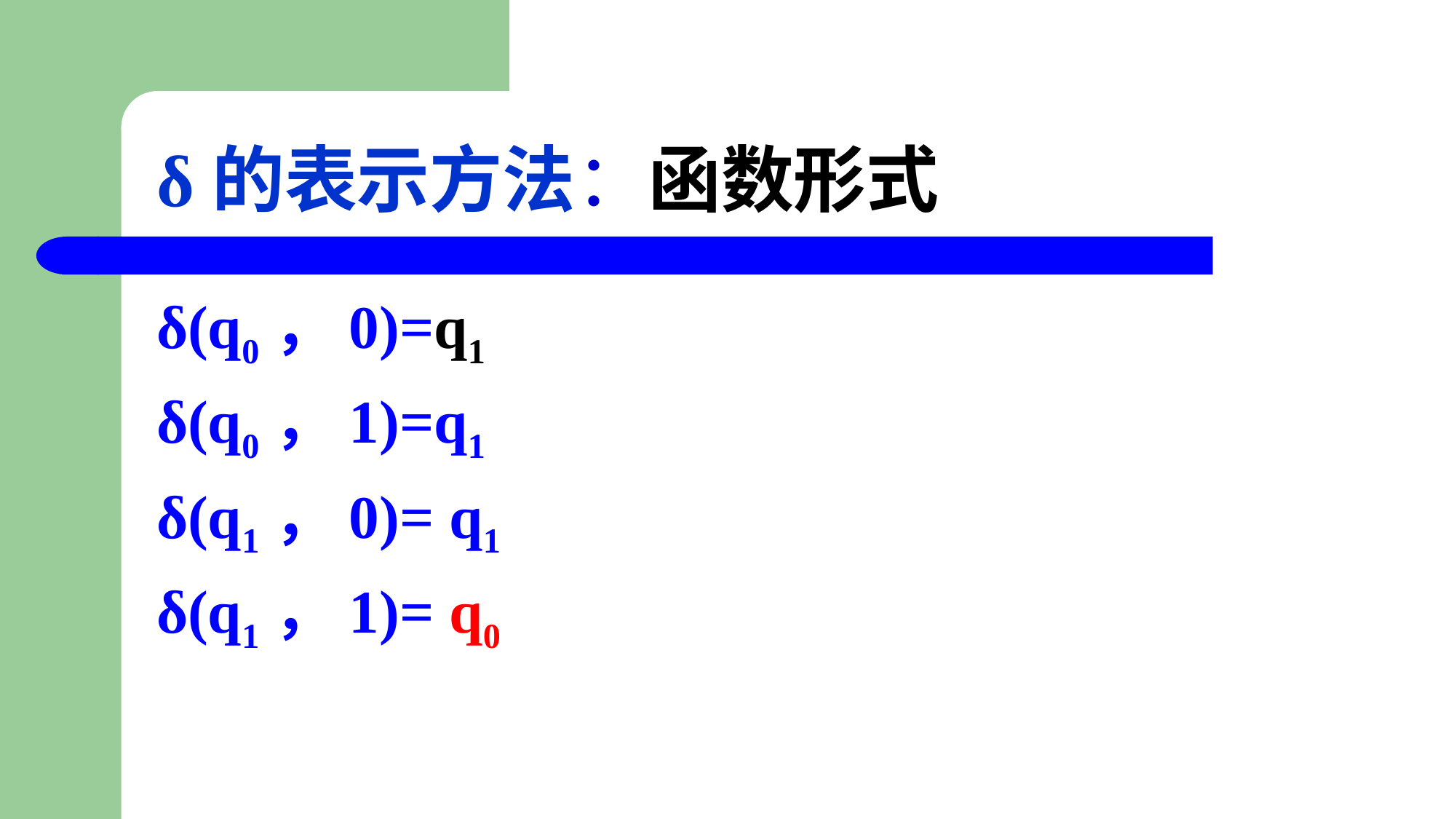

# δ的表示方法：函数形式
δ(q0，0)=q1
δ(q0，1)=q1
δ(q1，0)= q1
δ(q1，1)= q0